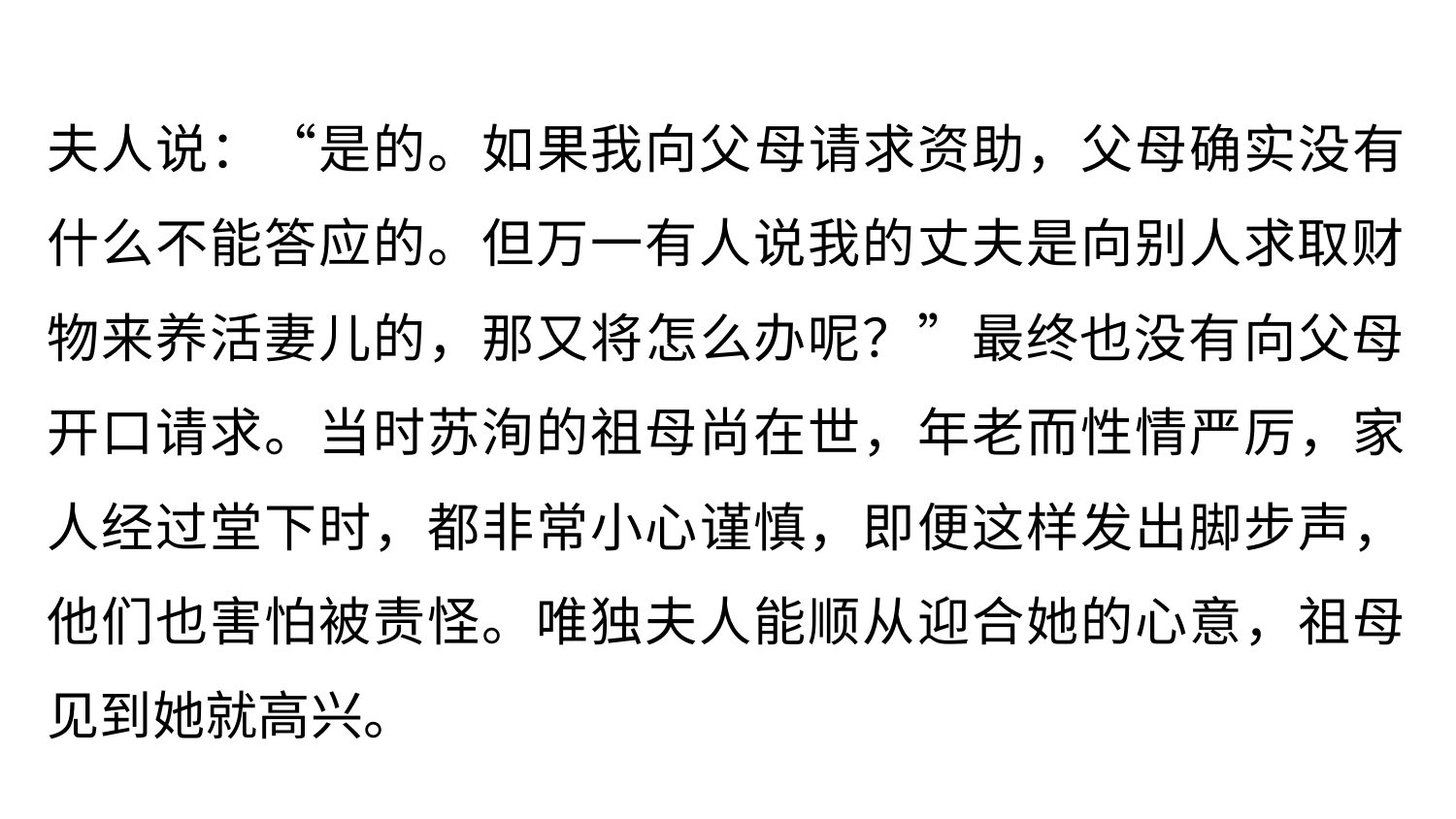

夫人说：“是的。如果我向父母请求资助，父母确实没有什么不能答应的。但万一有人说我的丈夫是向别人求取财物来养活妻儿的，那又将怎么办呢？”最终也没有向父母开口请求。当时苏洵的祖母尚在世，年老而性情严厉，家人经过堂下时，都非常小心谨慎，即便这样发出脚步声，他们也害怕被责怪。唯独夫人能顺从迎合她的心意，祖母见到她就高兴。